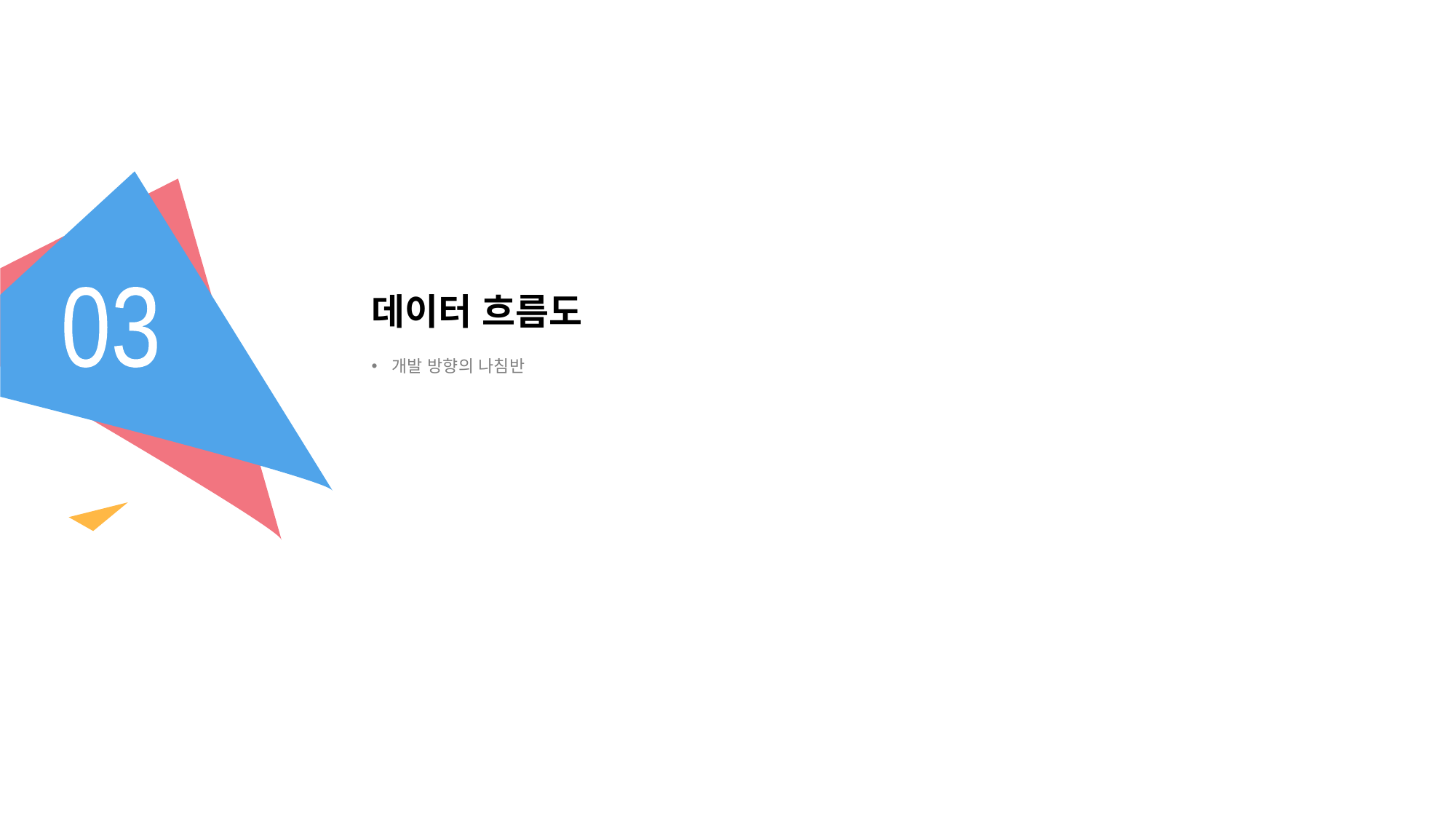

# 데이터 흐름도
03
개발 방향의 나침반